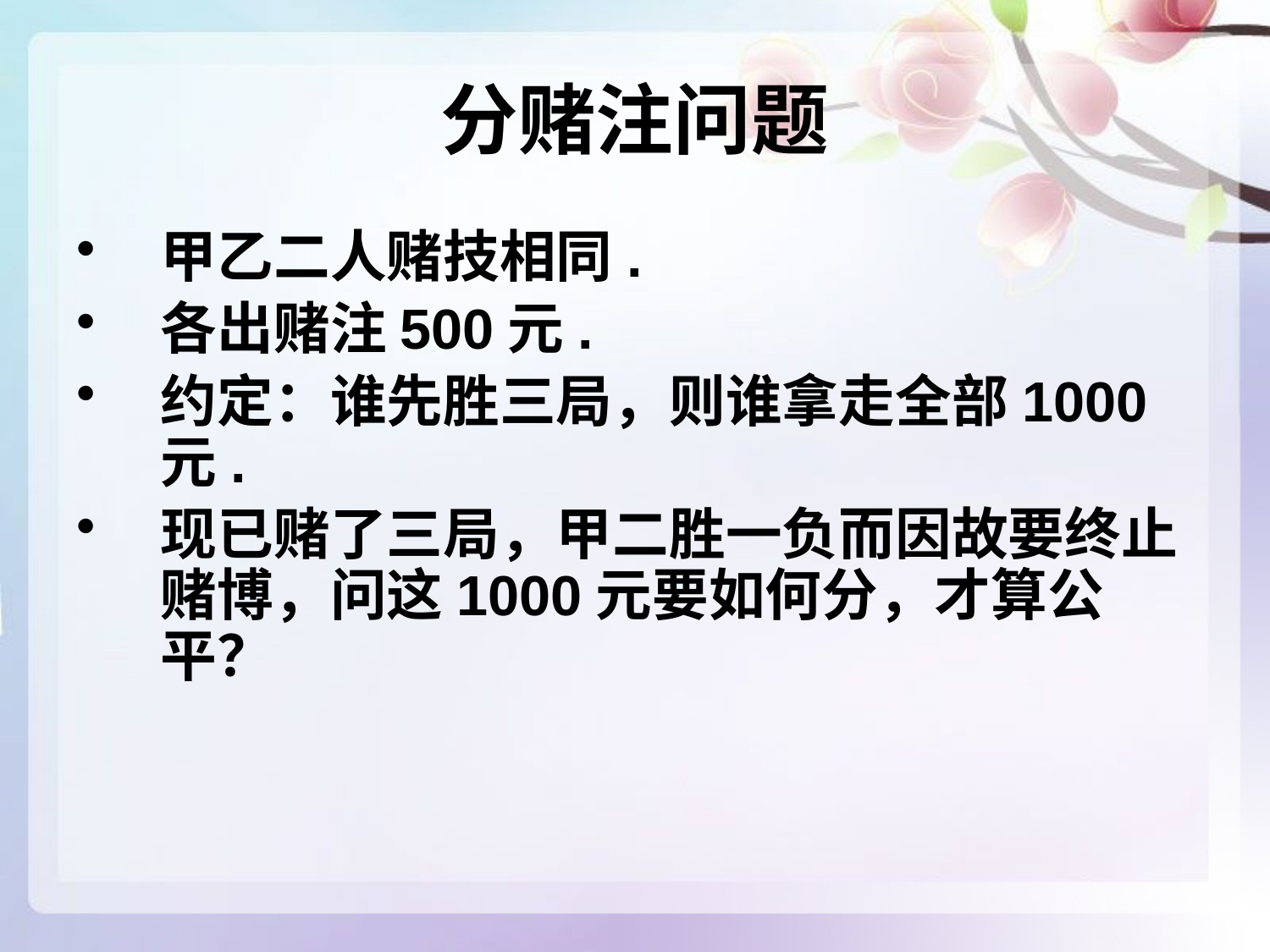

# 分赌注问题
甲乙二人赌技相同.
各出赌注500元.
约定：谁先胜三局，则谁拿走全部1000元.
现已赌了三局，甲二胜一负而因故要终止赌博，问这1000元要如何分，才算公平？